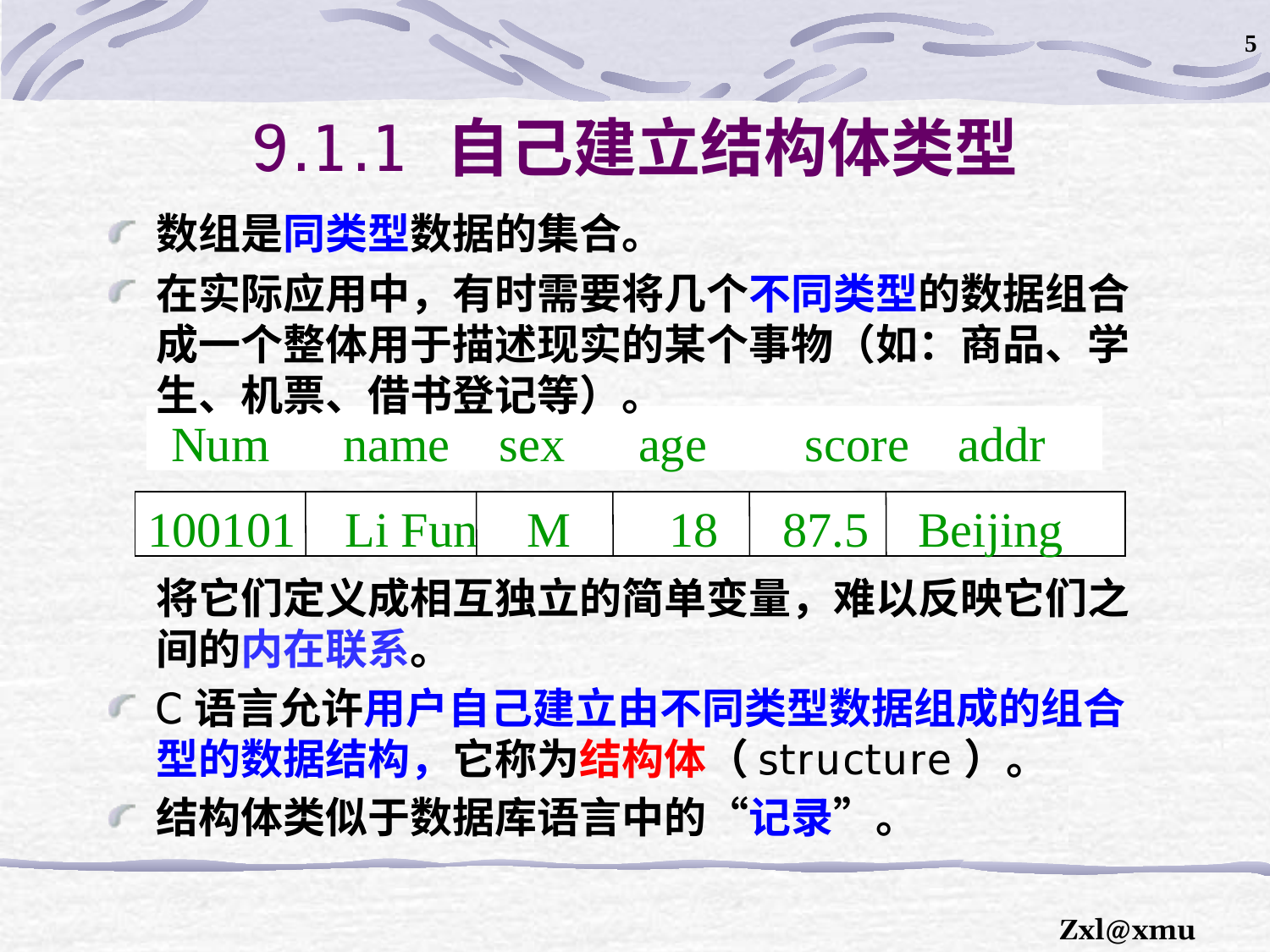

5
# 9.1.1 自己建立结构体类型
数组是同类型数据的集合。
在实际应用中，有时需要将几个不同类型的数据组合成一个整体用于描述现实的某个事物（如：商品、学生、机票、借书登记等）。
将它们定义成相互独立的简单变量，难以反映它们之间的内在联系。
C语言允许用户自己建立由不同类型数据组成的组合型的数据结构，它称为结构体（structure）。
结构体类似于数据库语言中的“记录”。
 Num      name    sex      age        score    addr
100101    Li Fun    M        18    	87.5    Beijing